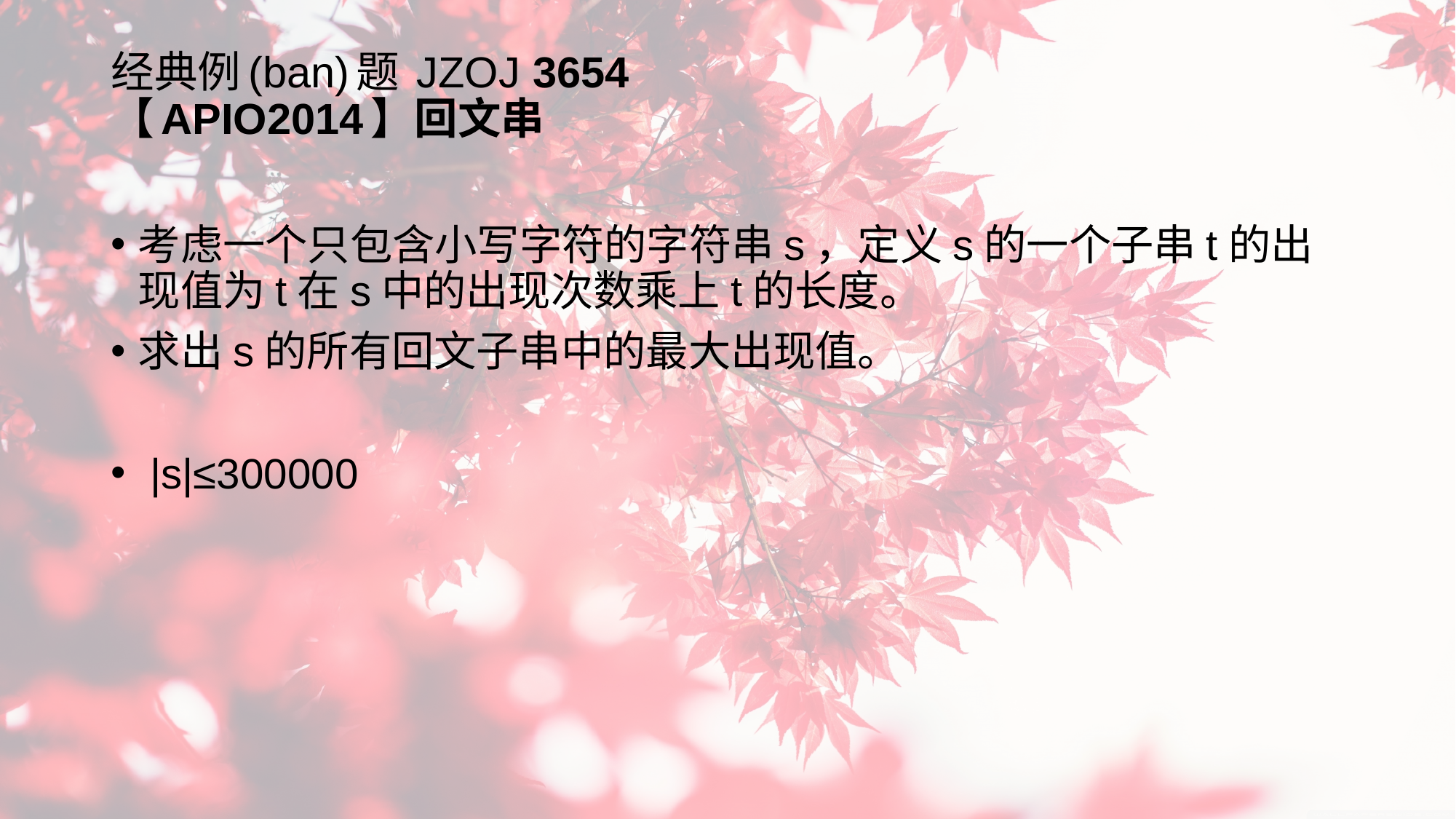

# 经典例(ban)题 JZOJ 3654 【APIO2014】回文串
考虑一个只包含小写字符的字符串s，定义s的一个子串t的出现值为t在s中的出现次数乘上t的长度。
求出s的所有回文子串中的最大出现值。

 |s|≤300000